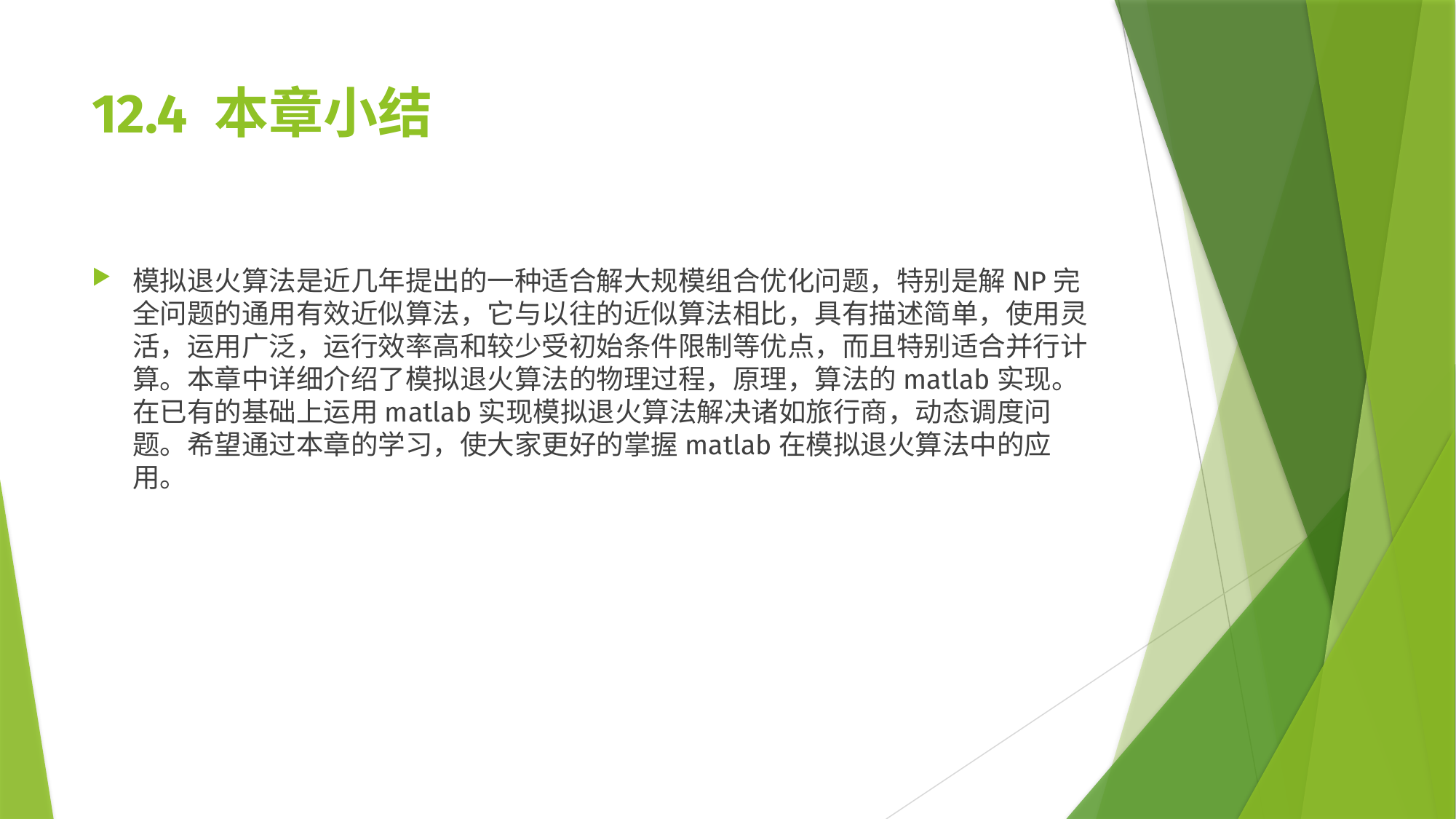

# 12.4 本章小结
模拟退火算法是近几年提出的一种适合解大规模组合优化问题，特别是解NP完全问题的通用有效近似算法，它与以往的近似算法相比，具有描述简单，使用灵活，运用广泛，运行效率高和较少受初始条件限制等优点，而且特别适合并行计算。本章中详细介绍了模拟退火算法的物理过程，原理，算法的matlab实现。在已有的基础上运用matlab实现模拟退火算法解决诸如旅行商，动态调度问题。希望通过本章的学习，使大家更好的掌握matlab在模拟退火算法中的应用。